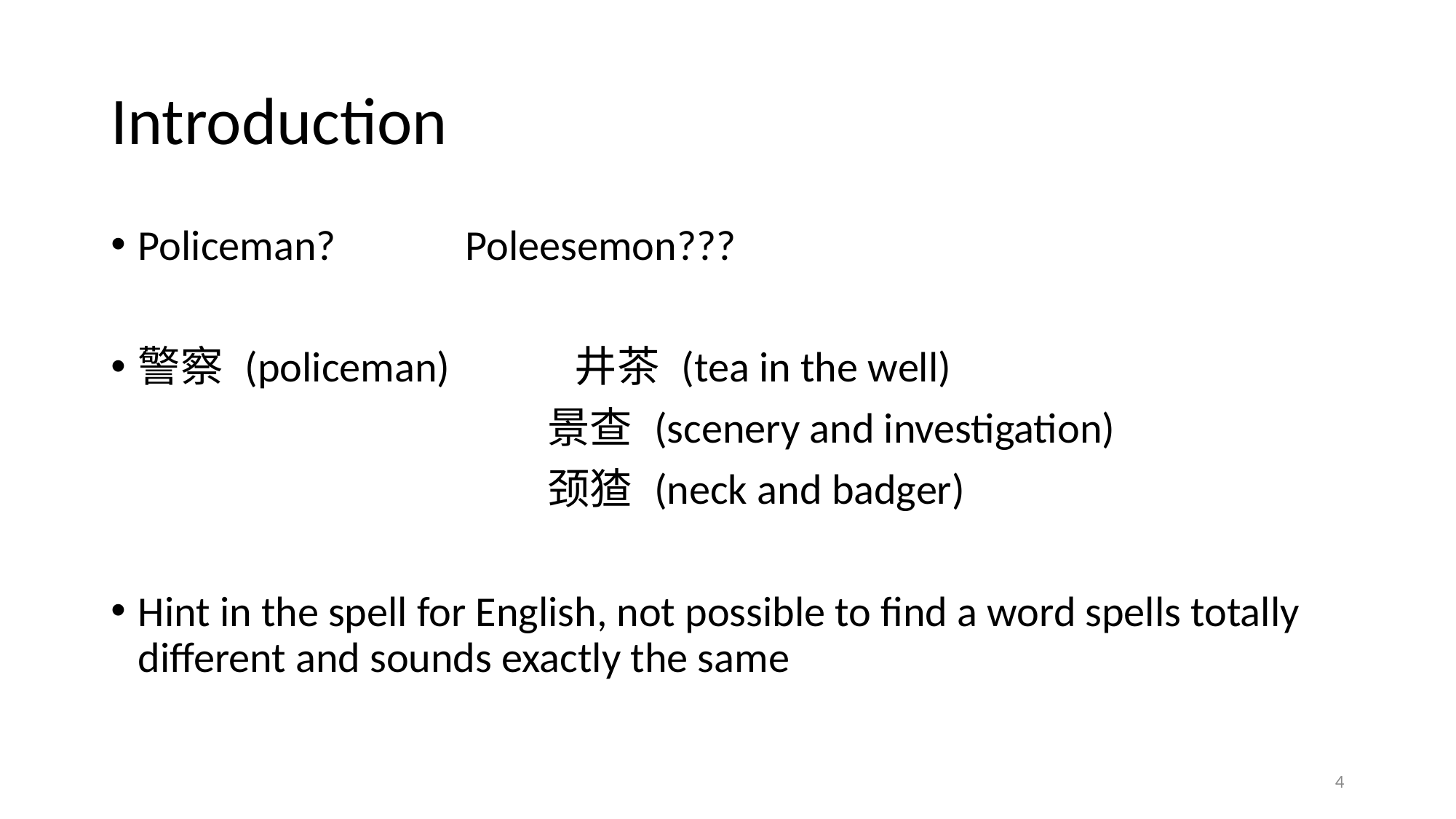

# Introduction
Policeman?		Poleesemon???

警察 (policeman)		井茶 (tea in the well)
				景查 (scenery and investigation)
				颈猹 (neck and badger)

Hint in the spell for English, not possible to find a word spells totally different and sounds exactly the same

4